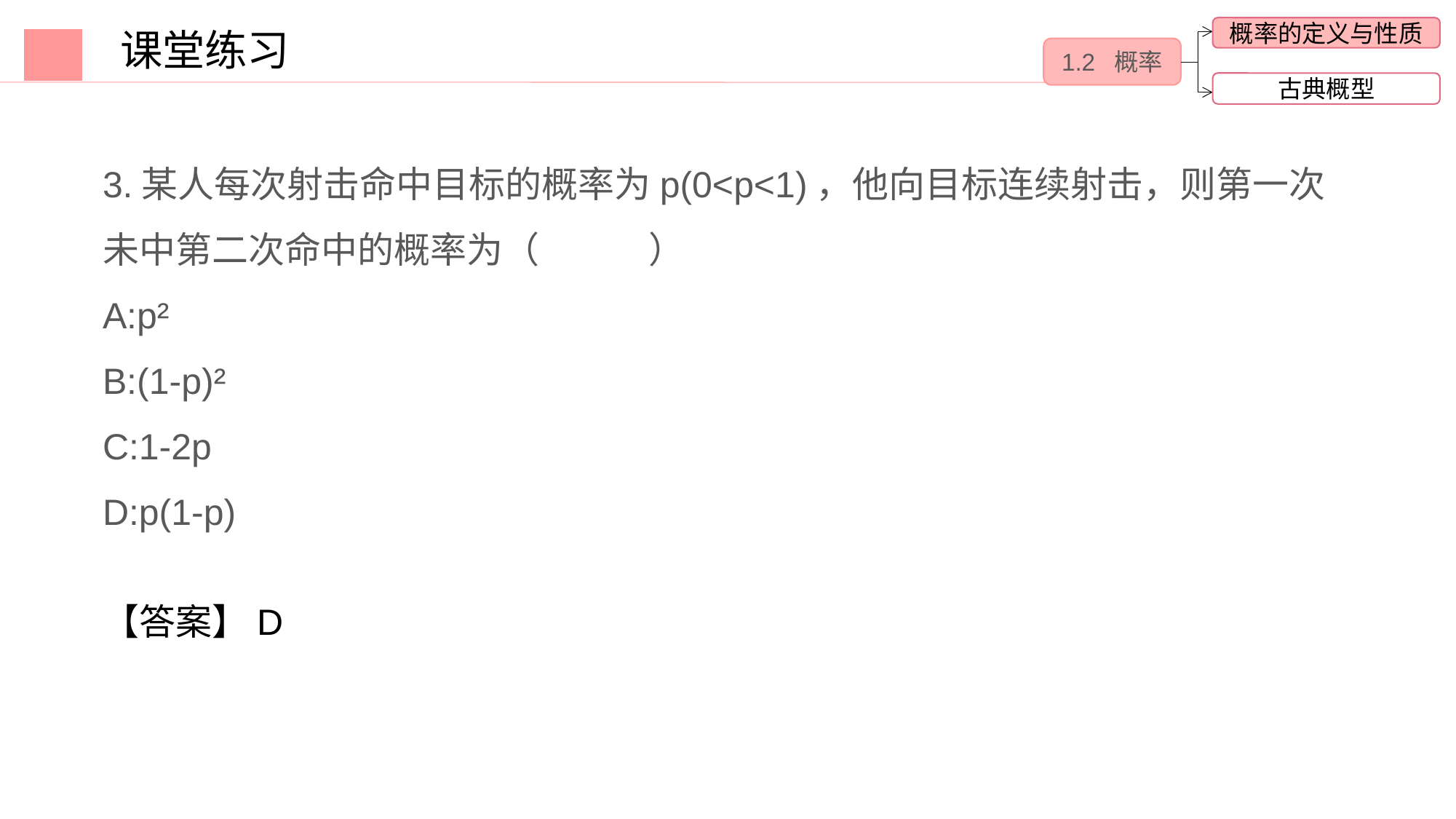

课堂练习
概率的定义与性质

1.2  概率
古典概型

3.某人每次射击命中目标的概率为p(0<p<1)，他向目标连续射击，则第一次未中第二次命中的概率为（　　　）
A:p²
B:(1-p)²
C:1-2p
D:p(1-p)
【答案】D